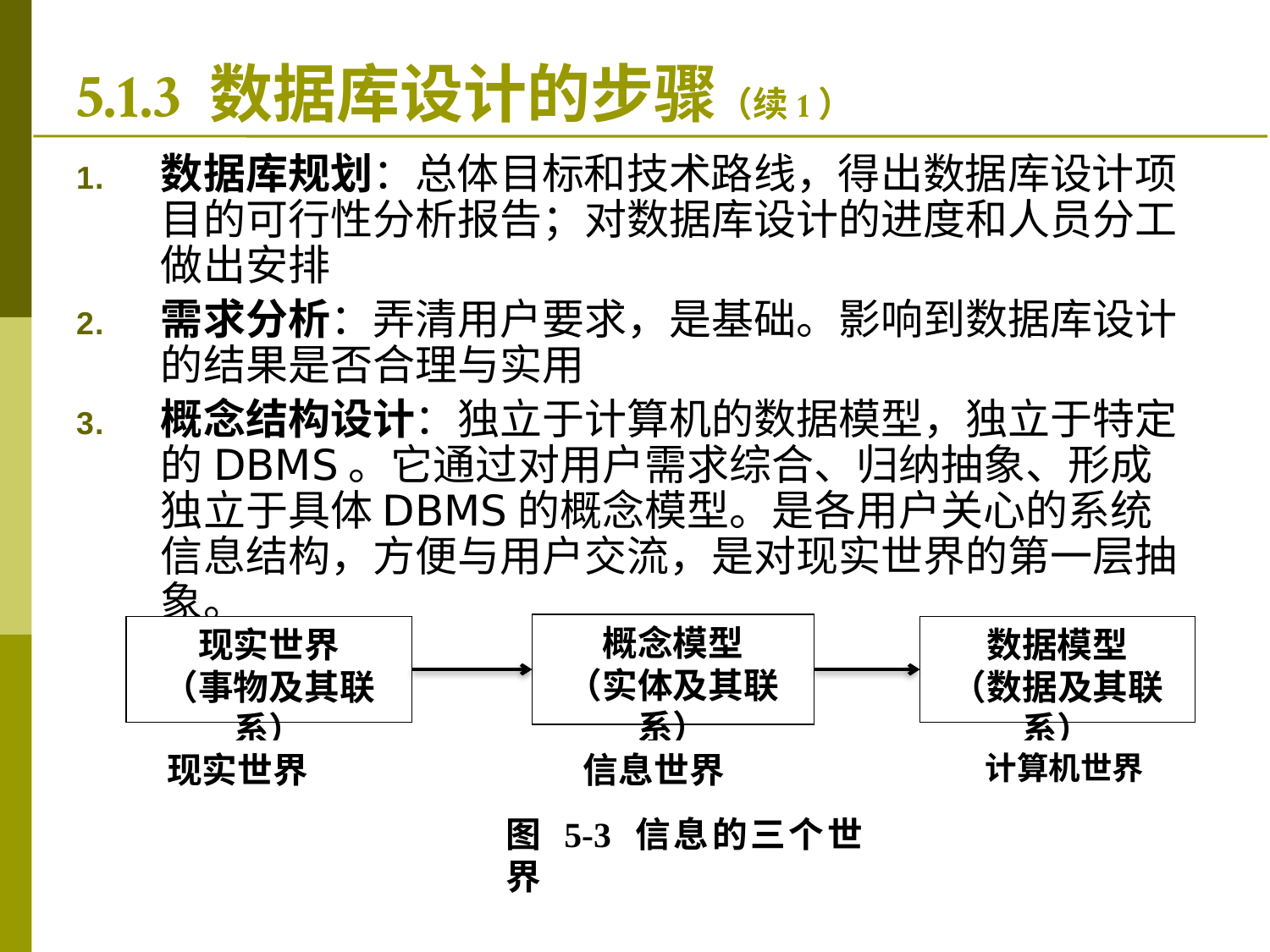

# 5.1.3 数据库设计的步骤（续1）
数据库规划：总体目标和技术路线，得出数据库设计项目的可行性分析报告；对数据库设计的进度和人员分工做出安排
需求分析：弄清用户要求，是基础。影响到数据库设计的结果是否合理与实用
概念结构设计：独立于计算机的数据模型，独立于特定的DBMS。它通过对用户需求综合、归纳抽象、形成独立于具体DBMS的概念模型。是各用户关心的系统信息结构，方便与用户交流，是对现实世界的第一层抽象。
概念模型
（实体及其联系）
现实世界
（事物及其联系）
数据模型
（数据及其联系）
现实世界
信息世界
计算机世界
图 5-3 信息的三个世界